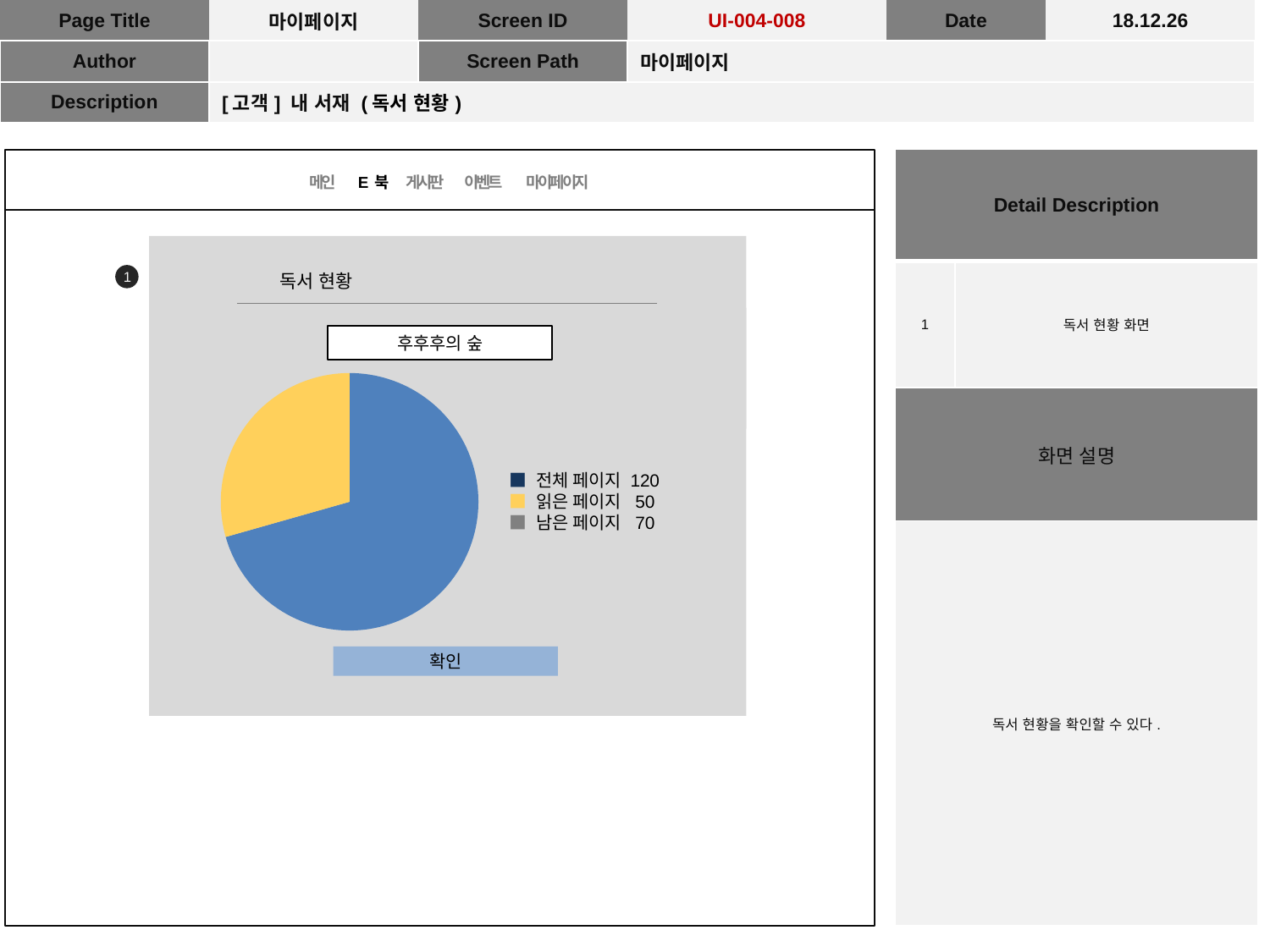

| Page Title | 마이페이지 | Screen ID | UI-004-008 | Date | 18.12.26 |
| --- | --- | --- | --- | --- | --- |
| Author |  | Screen Path | 마이페이지 |  |  |
| Description | [고객] 내 서재 (독서 현황) |  |  |  |  |
| Detail Description |  |
| --- | --- |
| 1 | 독서 현황 화면 |
| 화면 설명 |  |
| 독서 현황을 확인할 수 있다. |  |

E 북
메인
마이페이지
게시판
이벤트

1

독서 현황

후후후의 숲
내 정보
회원등급 VIP

### Chart

| Category | 열2 |
|---|---|
| 전체 페이지 | 120.0 |
| 읽은 페이지 | 50.0 |
■ 전체 페이지 120
■ 읽은 페이지  50
■ 남은 페이지  70
확인